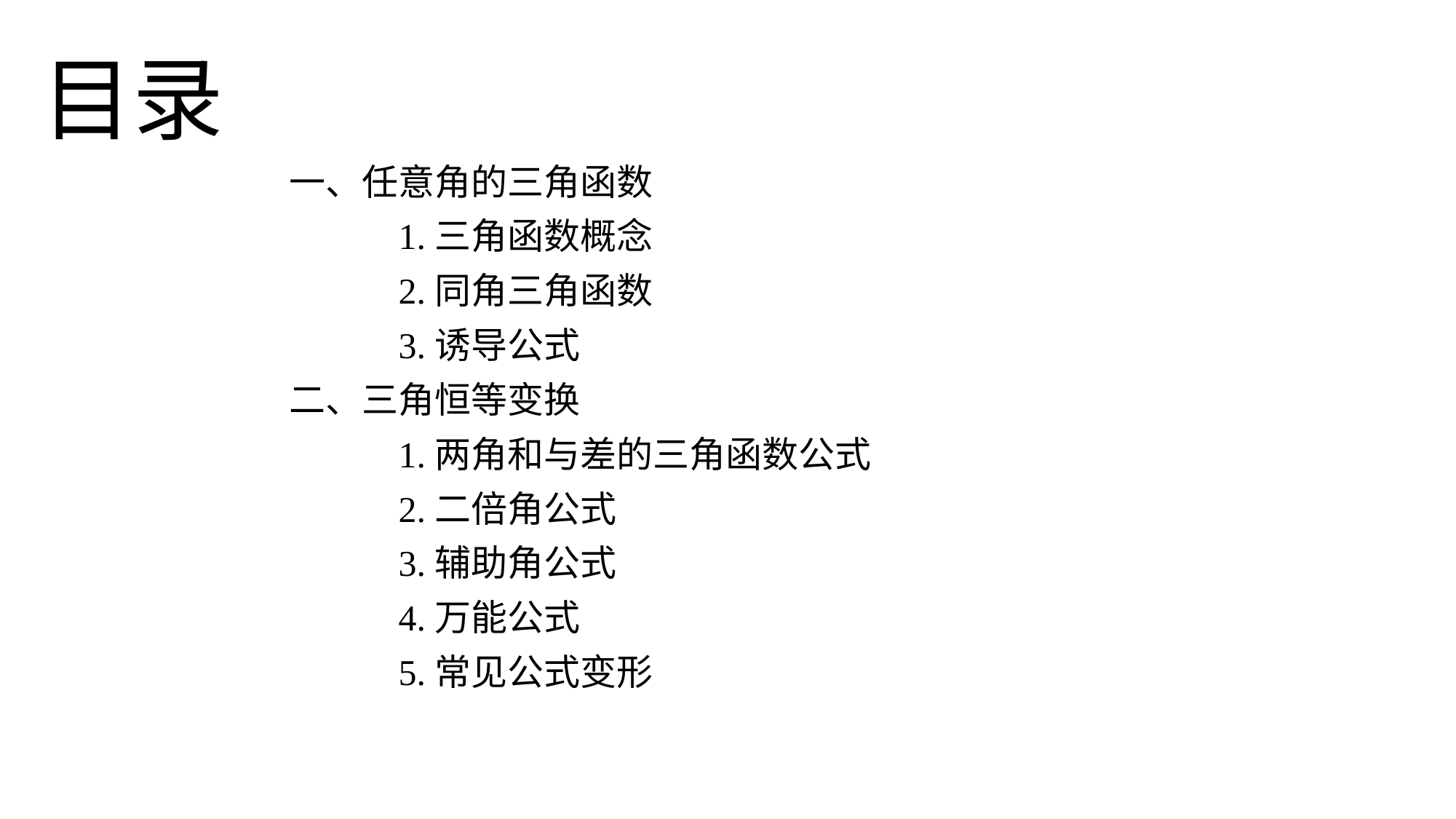

目录
一、任意角的三角函数
	1.三角函数概念
	2.同角三角函数
	3.诱导公式
二、三角恒等变换
	1.两角和与差的三角函数公式
	2.二倍角公式
	3.辅助角公式
	4.万能公式
	5.常见公式变形